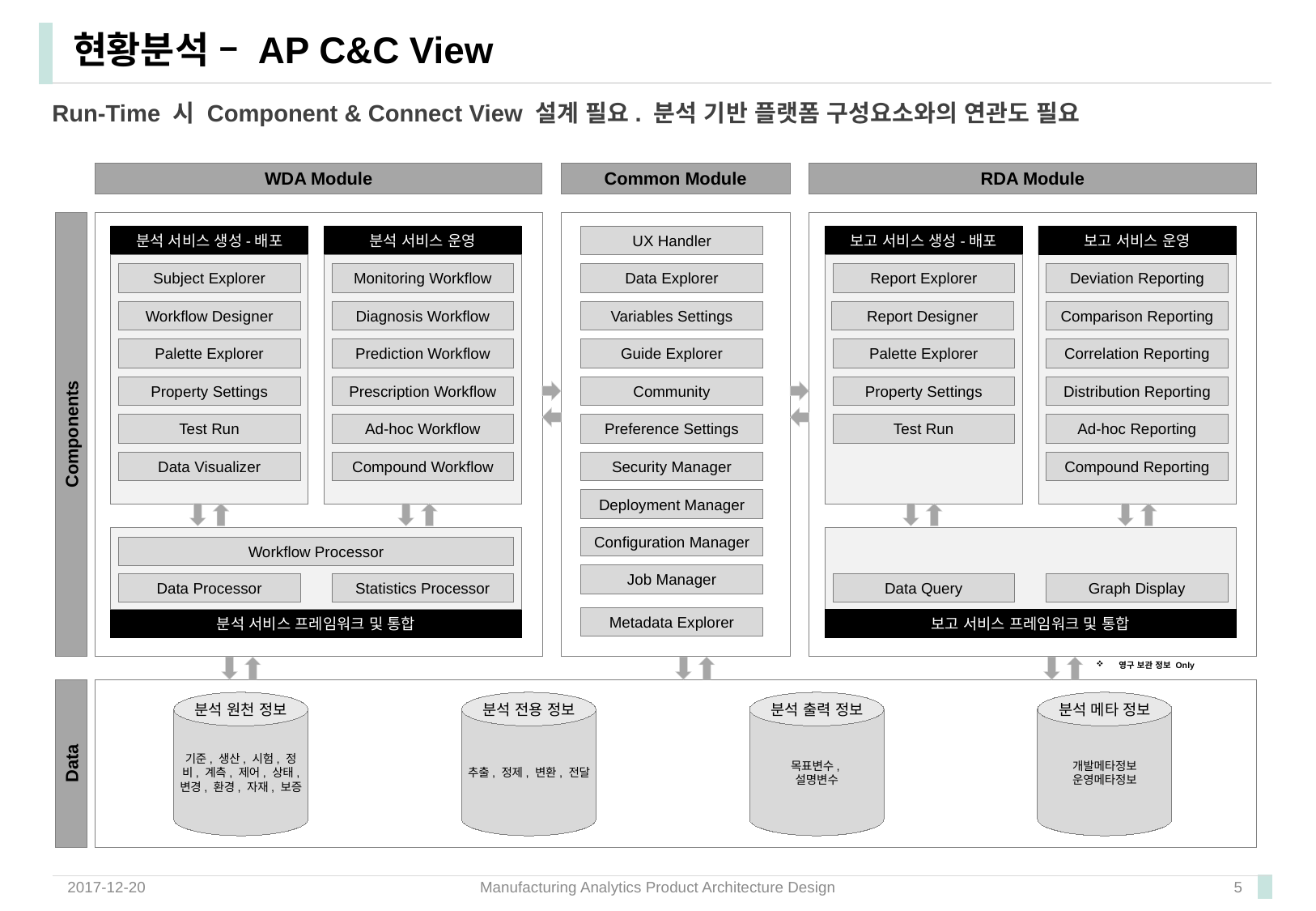

# 현황분석 – AP C&C View
Run-Time 시 Component & Connect View 설계 필요. 분석 기반 플랫폼 구성요소와의 연관도 필요
WDA Module
Common Module
RDA Module
Components

분석 서비스 생성-배포
분석 서비스 운영
UX Handler
보고 서비스 생성-배포
보고 서비스 운영

Subject Explorer
Monitoring Workflow
Data Explorer
Report Explorer
Deviation Reporting
Workflow Designer
Diagnosis Workflow
Variables Settings
Report Designer
Comparison Reporting
Palette Explorer
Prediction Workflow
Guide Explorer
Palette Explorer
Correlation Reporting
Property Settings
Prescription Workflow
Community
Property Settings
Distribution Reporting

Test Run
Ad-hoc Workflow
Preference Settings
Test Run
Ad-hoc Reporting
Data Visualizer
Compound Workflow
Security Manager
Compound Reporting
Deployment Manager

Configuration Manager

Workflow Processor
Job Manager
Data Processor
Statistics Processor
Data Query
Graph Display
Metadata Explorer
분석 서비스 프레임워크 및 통합
보고 서비스 프레임워크 및 통합

영구 보관 정보 Only

Data
기준, 생산, 시험, 정비, 계측, 제어, 상태, 변경, 환경, 자재, 보증
분석 원천 정보
추출, 정제, 변환, 전달
분석 전용 정보
목표변수,
설명변수
분석 출력 정보
개발메타정보
운영메타정보
분석 메타 정보
2017-12-20
Manufacturing Analytics Product Architecture Design
5